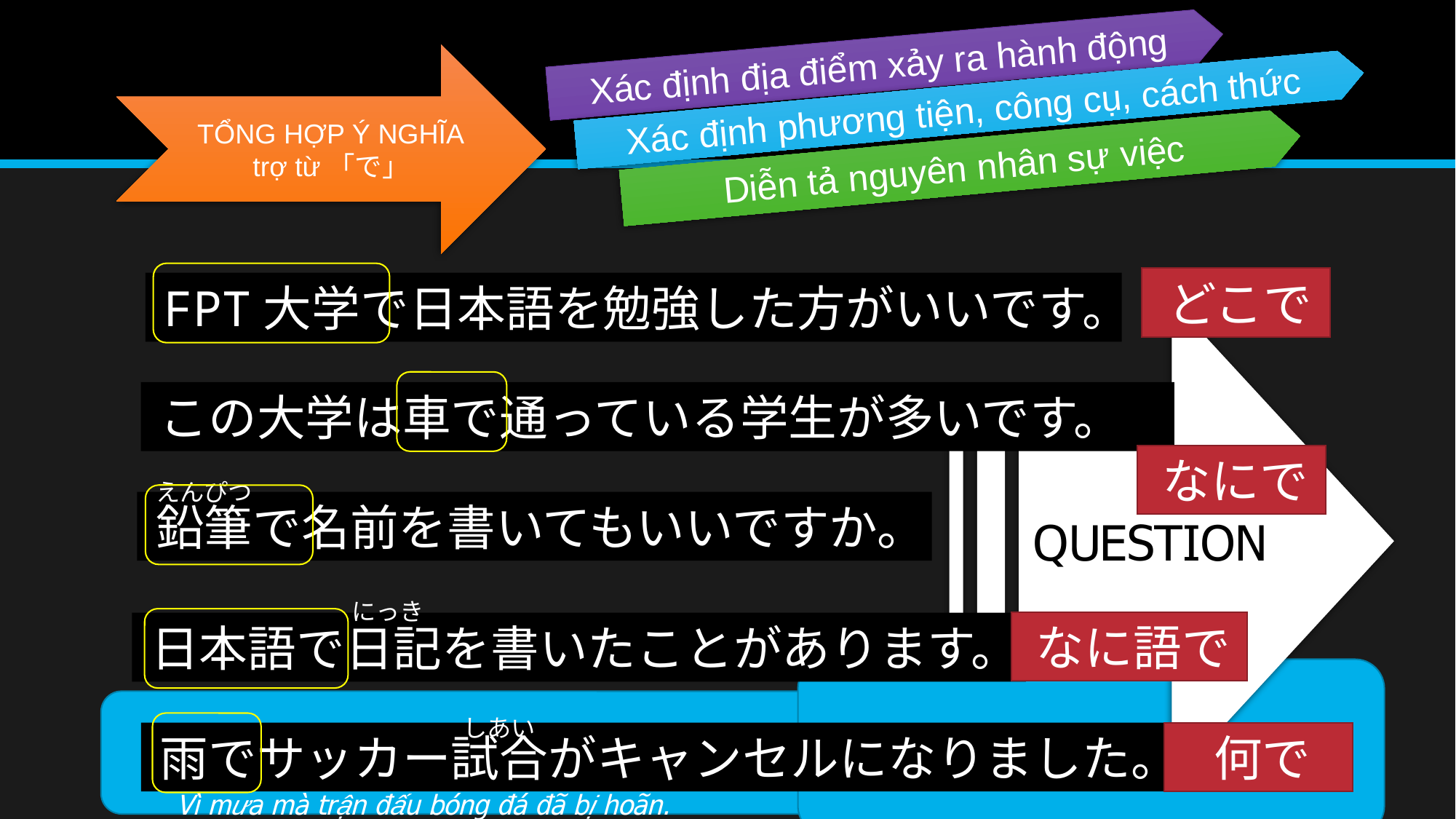

Xác định địa điểm xảy ra hành động
TỔNG HỢP Ý NGHĨA
trợ từ「で」
Xác định phương tiện, công cụ, cách thức
Diễn tả nguyên nhân sự việc

どこで
FPT大学で日本語を勉強した方がいいです。
Bạn nên học tiếng Nhật tại đại học FPT
QUESTION

この大学は車で通っている学生が多いです。
Trường này có nhiều sv đi học bằng ô tô.
なにで
えんぴつ

鉛筆で名前を書いてもいいですか。
Xin lỗi, tôi viết tên bằng bút chì có được không ạ?
にっき

なに語で
日本語で日記を書いたことがあります。
Tôi đã từng viết nhật ký bằng tiếng Nhật.

しあい

雨でサッカー試合がキャンセルになりました。
何で
Vì mưa mà trận đấu bóng đá đã bị hoãn.